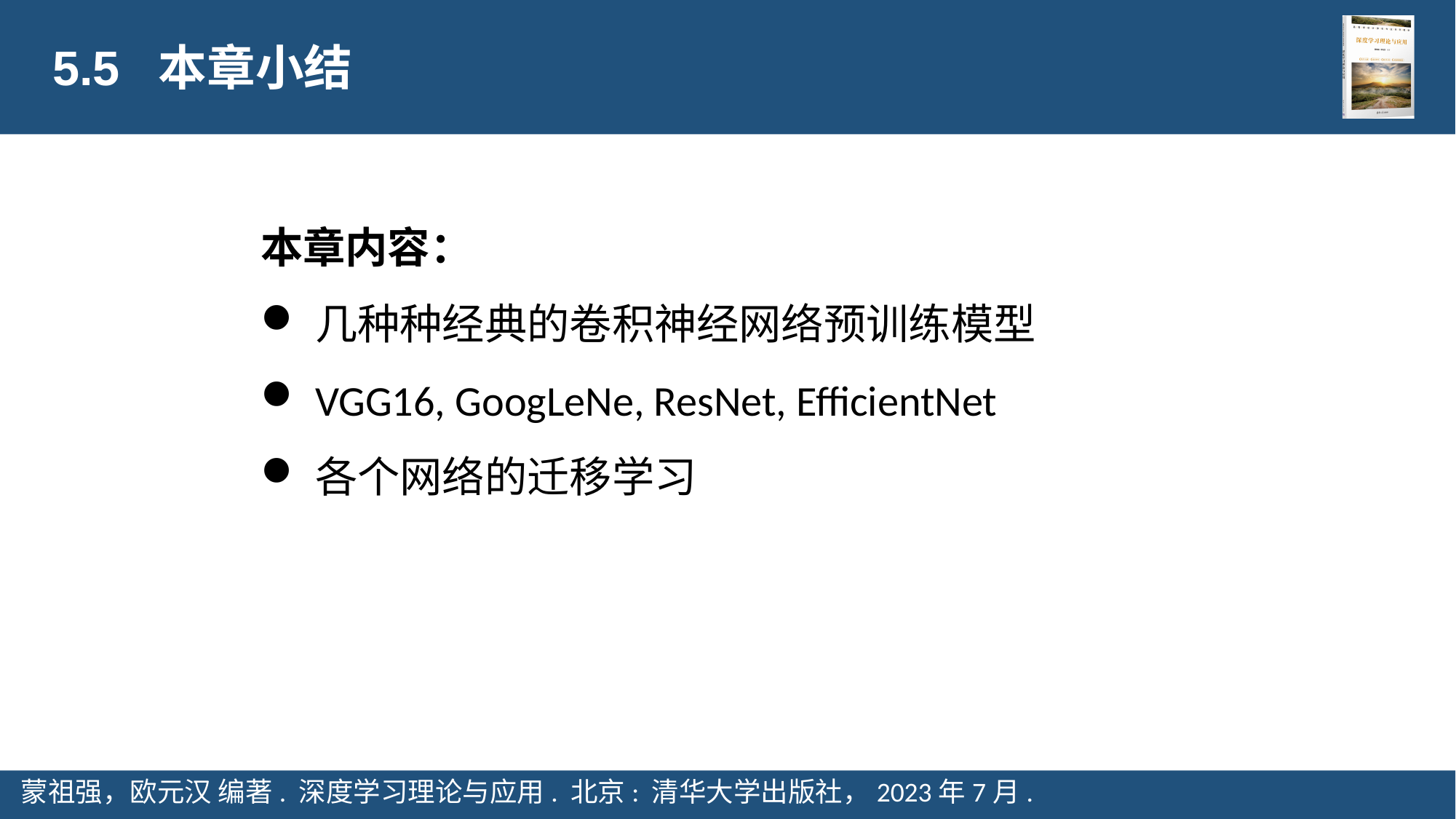

5.5  本章小结
本章内容：
几种种经典的卷积神经网络预训练模型
VGG16, GoogLeNe, ResNet, EfficientNet
各个网络的迁移学习